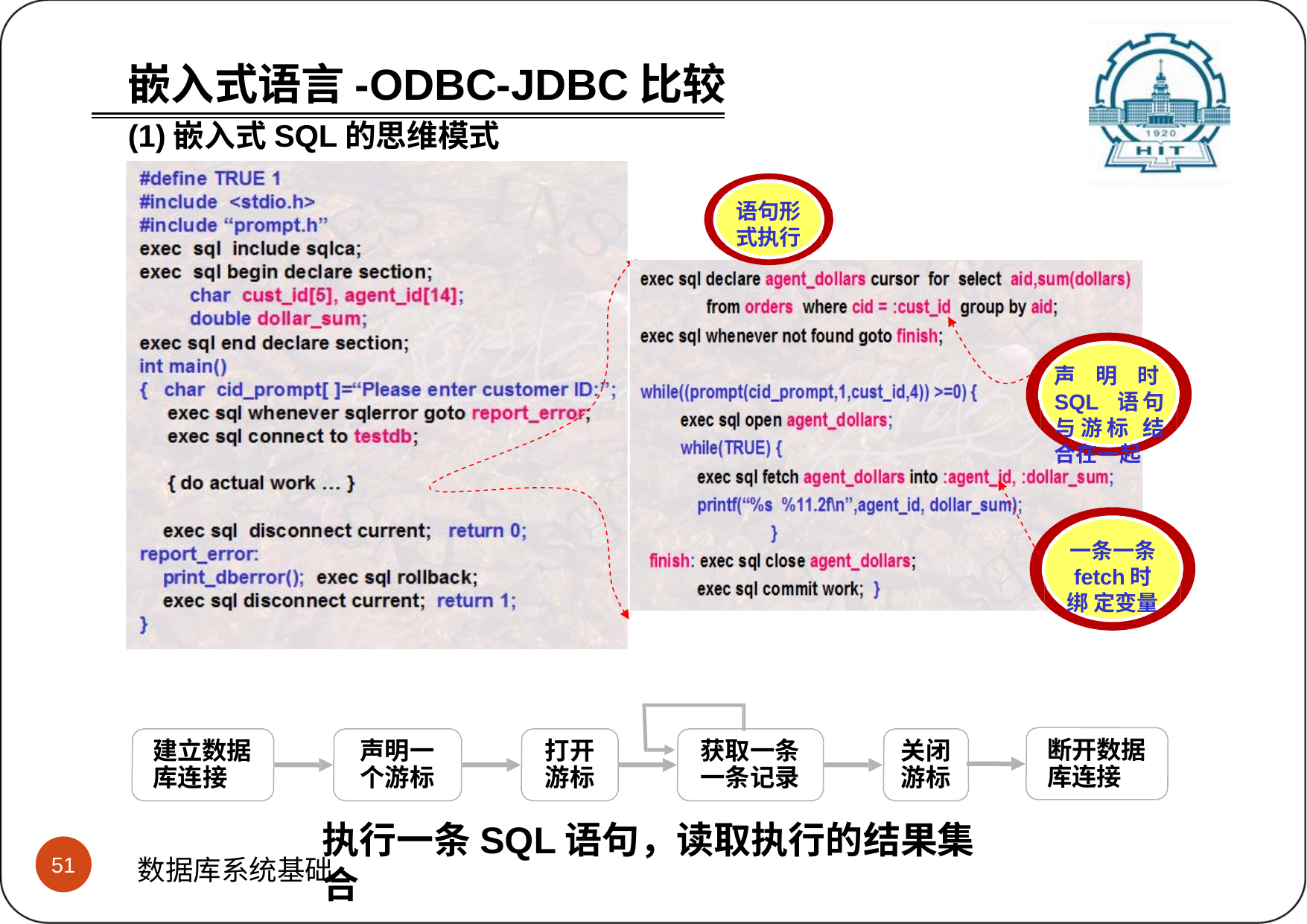

# 嵌入式语言-ODBC-JDBC比较
(1)嵌入式SQL的思维模式

语句形 式执行

声明时SQL 语句与游标 结合在一起

一条一条 fetch时绑 定变量

断开数据 库连接
建立数据 库连接
声明一 个游标
打开 游标
获取一条 一条记录
关闭 游标

执行一条SQL语句，读取执行的结果集合